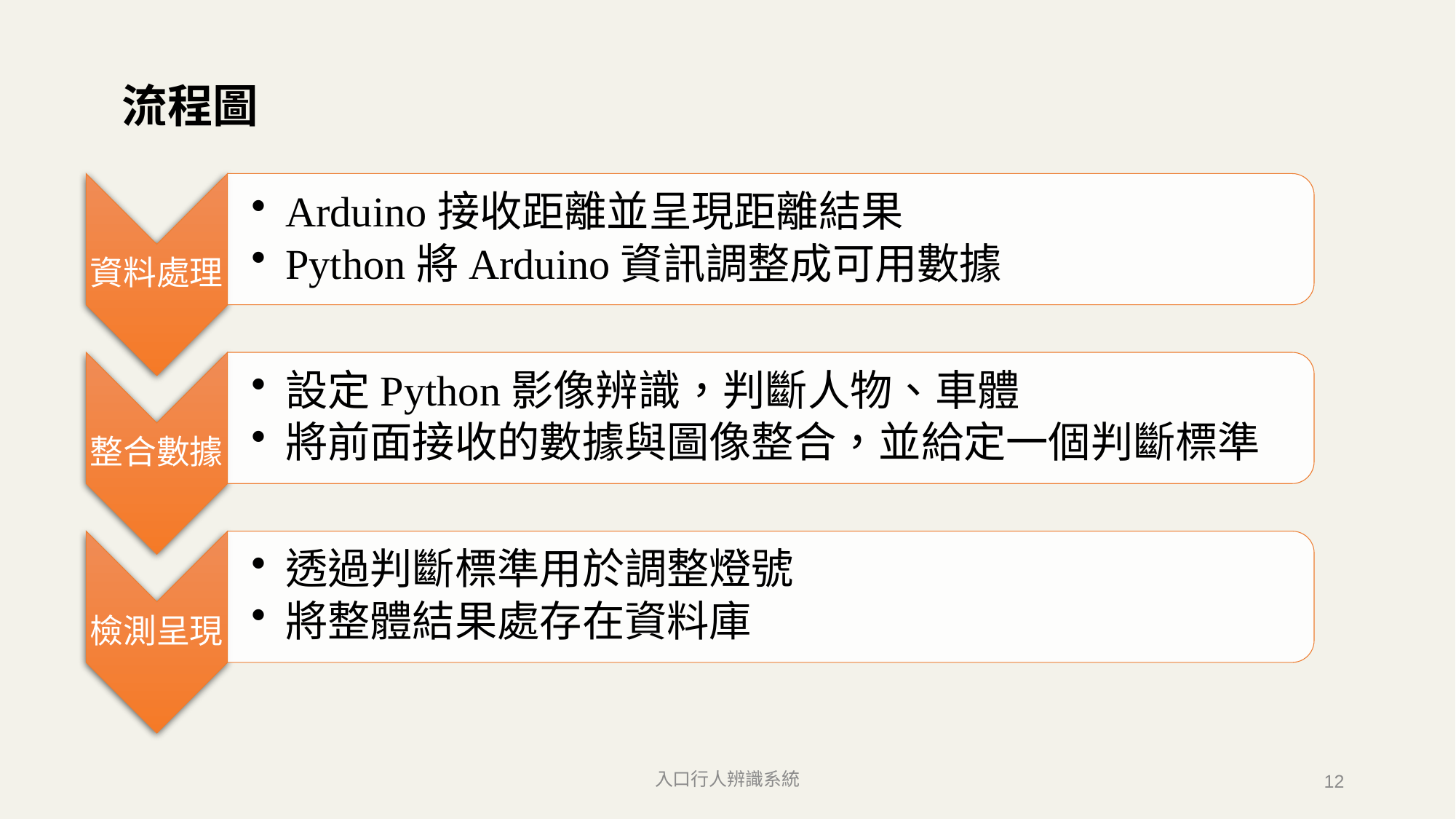

流程圖
資料處理
Arduino接收距離並呈現距離結果
Python將Arduino資訊調整成可用數據
整合數據
設定Python影像辨識，判斷人物、車體
將前面接收的數據與圖像整合，並給定一個判斷標準
檢測呈現
透過判斷標準用於調整燈號
將整體結果處存在資料庫
入口行人辨識系統
12